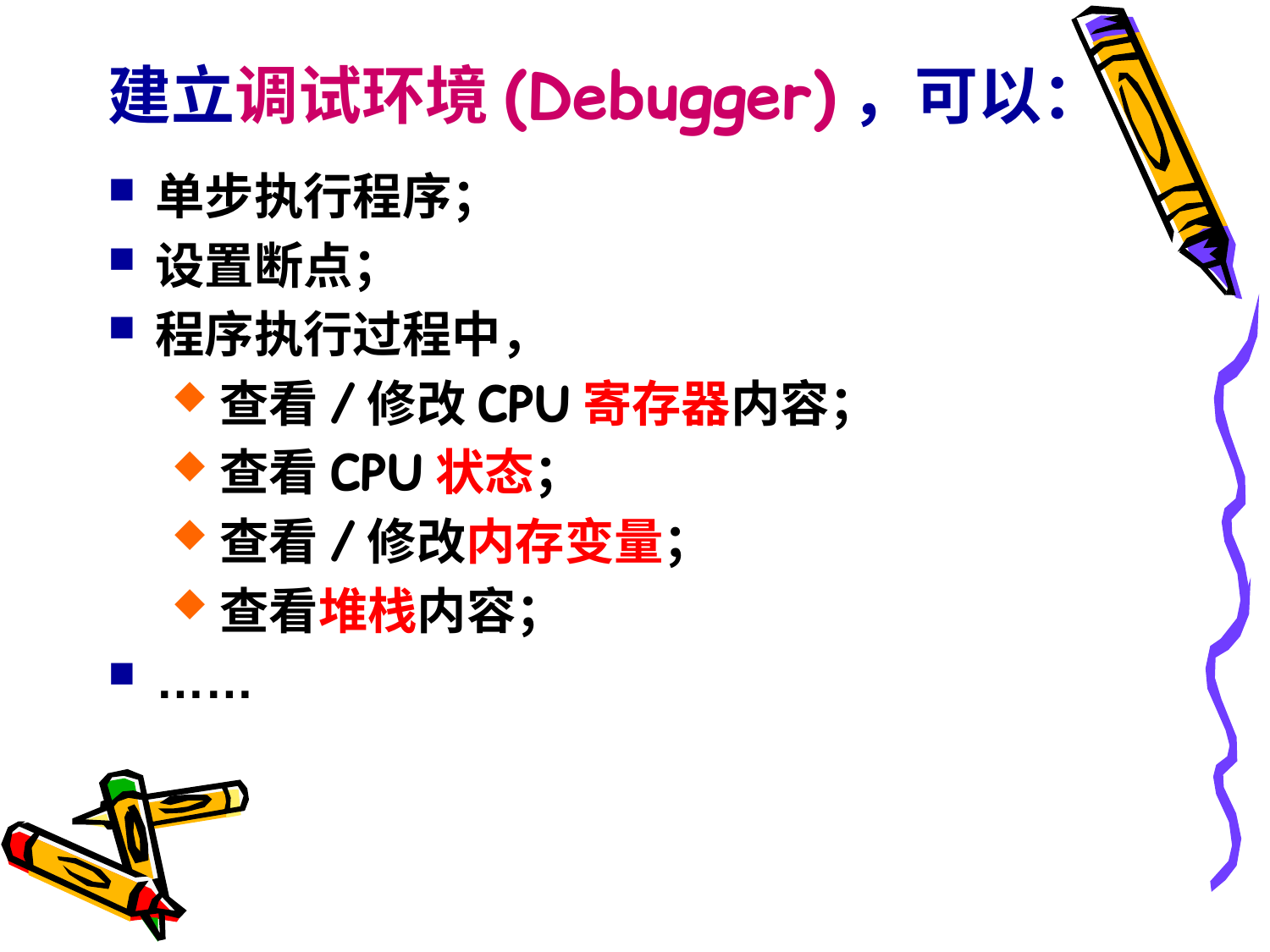

# 建立调试环境(Debugger)，可以：
单步执行程序；
设置断点；
程序执行过程中，
查看/修改CPU寄存器内容；
查看CPU状态；
查看/修改内存变量；
查看堆栈内容；
……